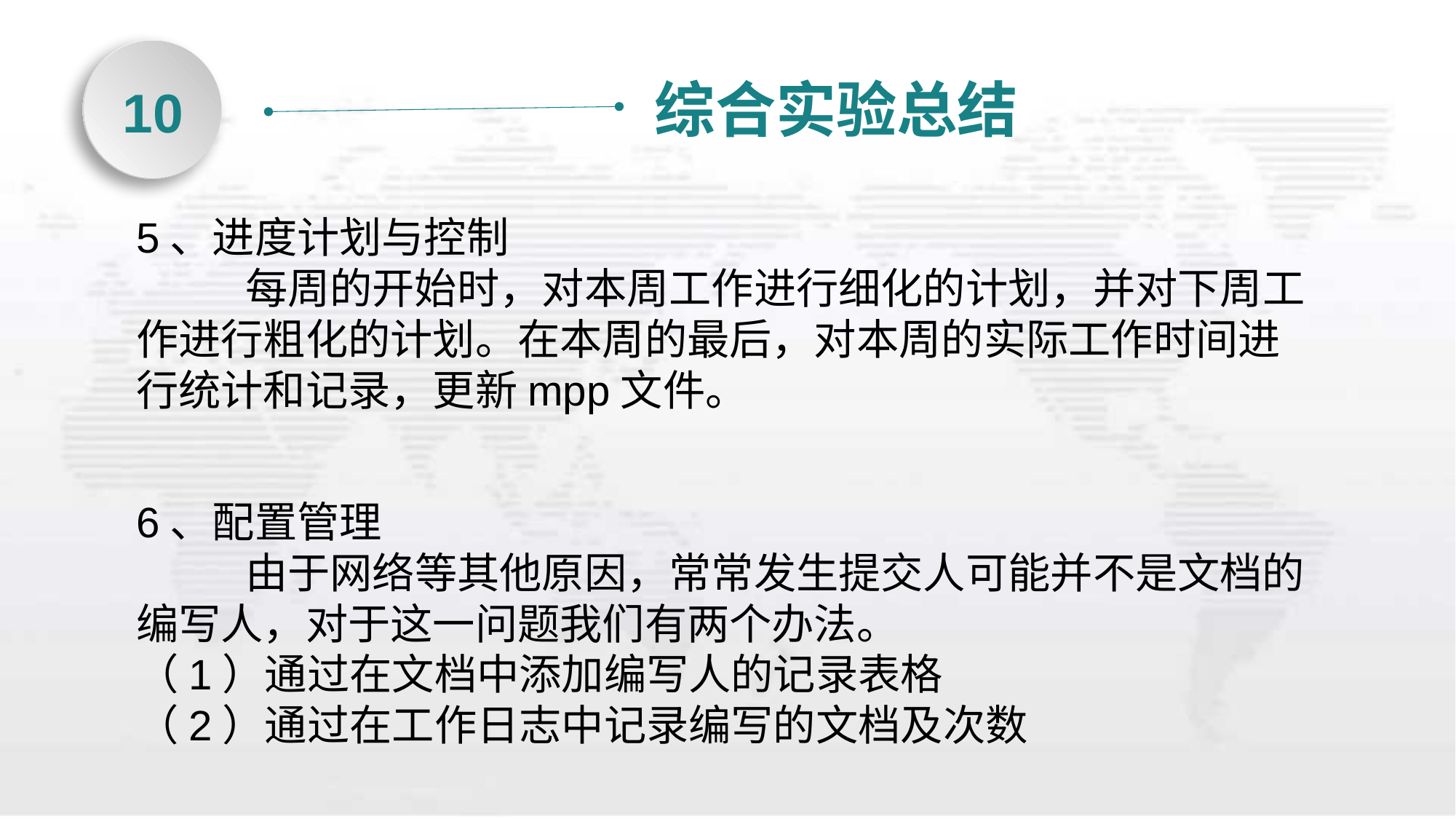

综合实验总结
10
5、进度计划与控制
	每周的开始时，对本周工作进行细化的计划，并对下周工作进行粗化的计划。在本周的最后，对本周的实际工作时间进行统计和记录，更新mpp文件。
6、配置管理
	由于网络等其他原因，常常发生提交人可能并不是文档的编写人，对于这一问题我们有两个办法。
（1）通过在文档中添加编写人的记录表格
（2）通过在工作日志中记录编写的文档及次数